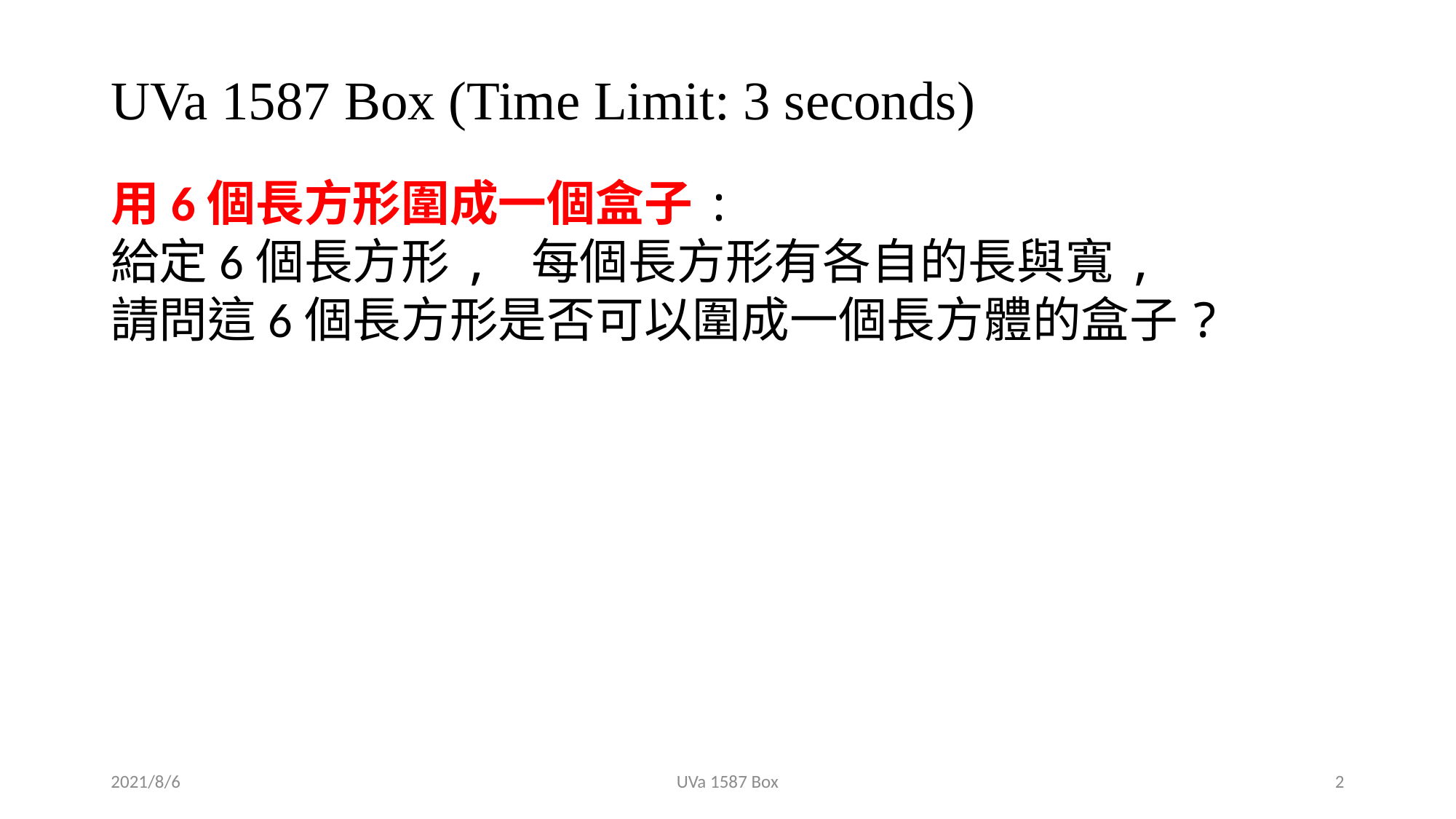

# UVa 1587 Box (Time Limit: 3 seconds)
用6個長方形圍成一個盒子:
給定6個長方形, 每個長方形有各自的長與寬, 請問這6個長方形是否可以圍成一個長方體的盒子?
2021/8/6
UVa 1587 Box
2